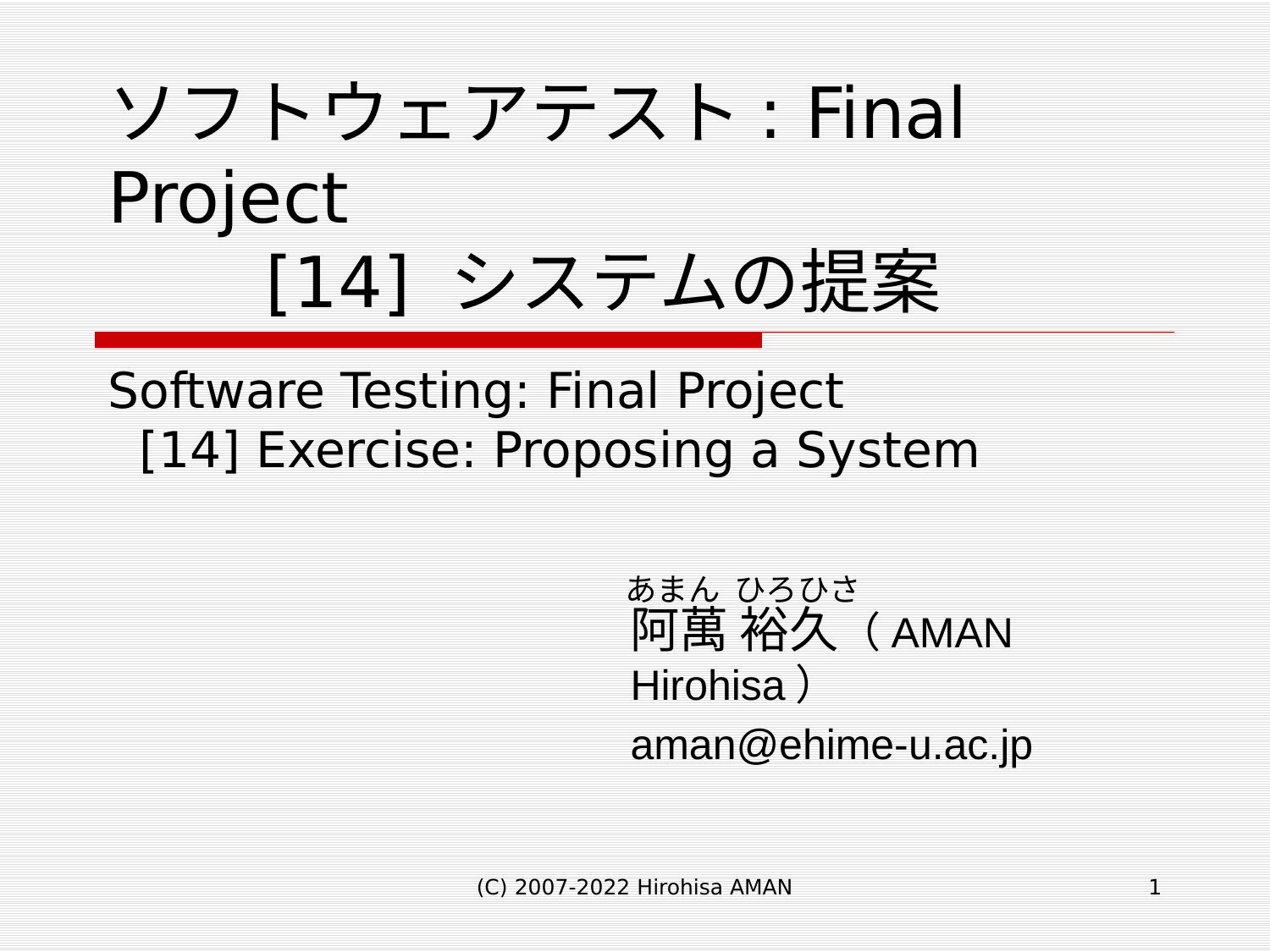

# ソフトウェアテスト: Final Project 　　[14] システムの提案
Software Testing: Final Project
  [14] Exercise: Proposing a System
あまん  ひろひさ
阿萬 裕久（AMAN Hirohisa）
aman@ehime-u.ac.jp
(C) 2007-2022 Hirohisa AMAN
1